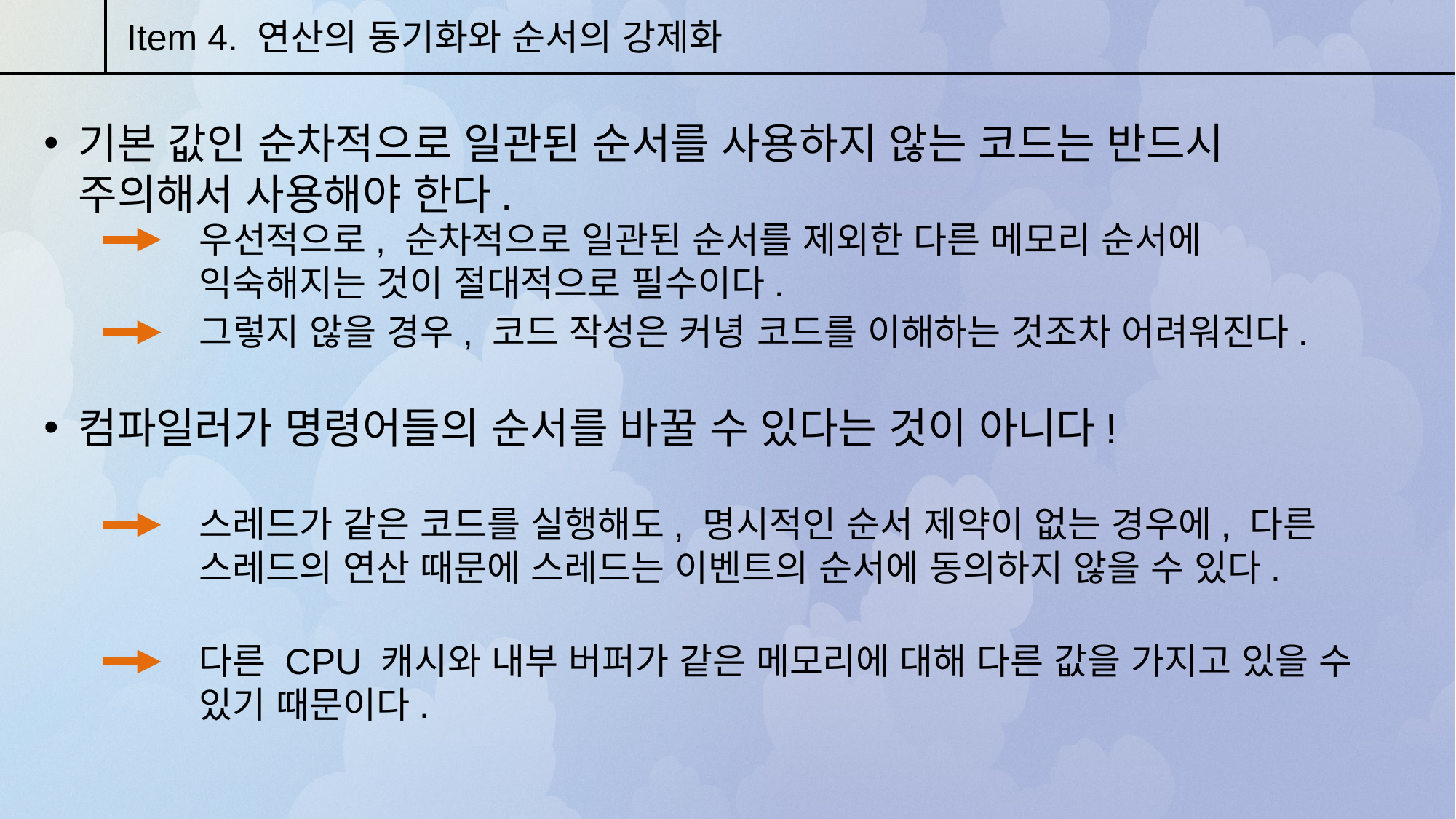

Item 4. 연산의 동기화와 순서의 강제화
기본 값인 순차적으로 일관된 순서를 사용하지 않는 코드는 반드시 주의해서 사용해야 한다.
우선적으로, 순차적으로 일관된 순서를 제외한 다른 메모리 순서에 익숙해지는 것이 절대적으로 필수이다.
그렇지 않을 경우, 코드 작성은 커녕 코드를 이해하는 것조차 어려워진다.
컴파일러가 명령어들의 순서를 바꿀 수 있다는 것이 아니다!
스레드가 같은 코드를 실행해도, 명시적인 순서 제약이 없는 경우에, 다른 스레드의 연산 때문에 스레드는 이벤트의 순서에 동의하지 않을 수 있다.
다른 CPU 캐시와 내부 버퍼가 같은 메모리에 대해 다른 값을 가지고 있을 수 있기 때문이다.